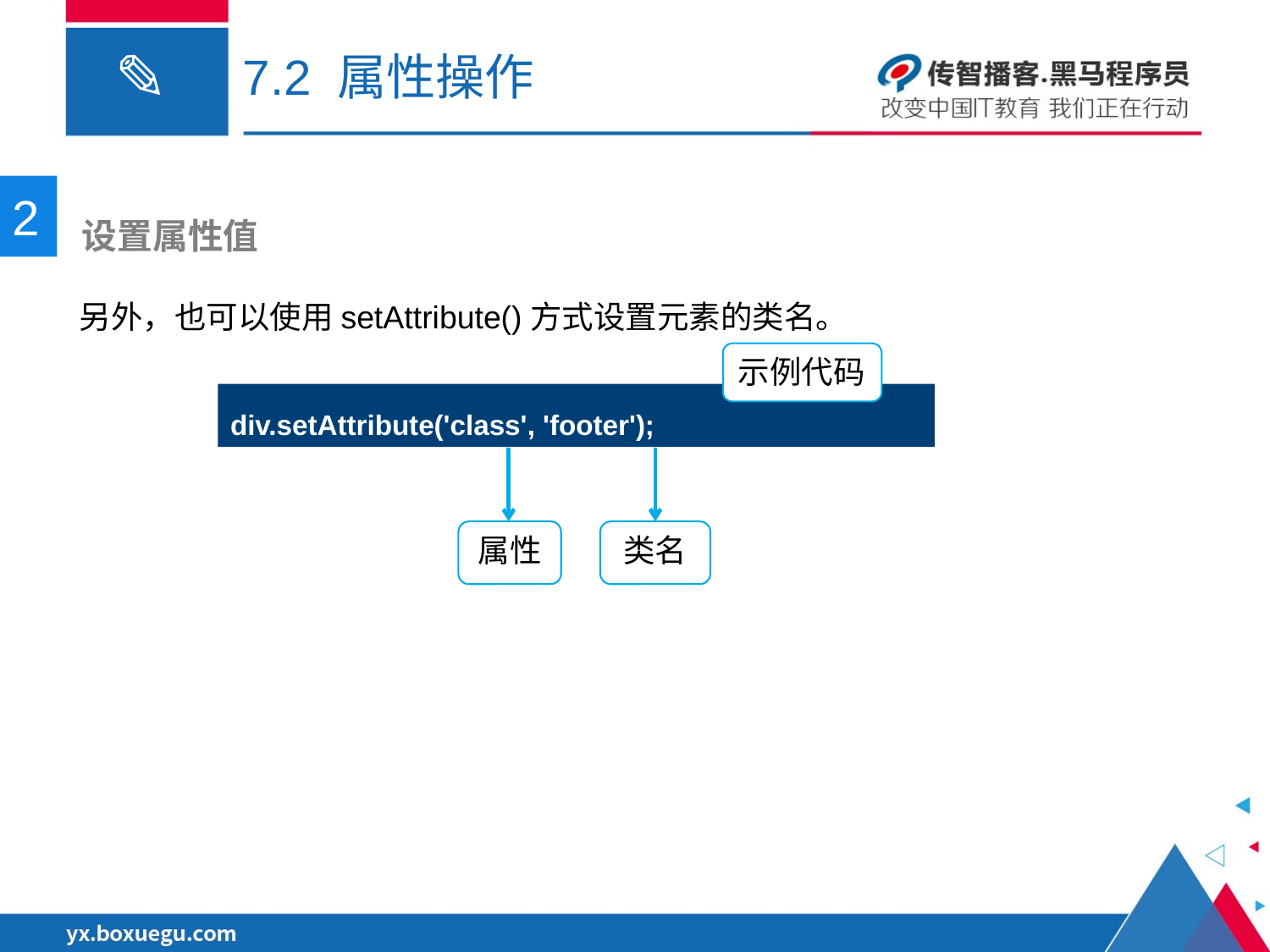

# 7.2 属性操作

2
 设置属性值
另外，也可以使用setAttribute()方式设置元素的类名。
示例代码
div.setAttribute('class', 'footer');
类名
属性